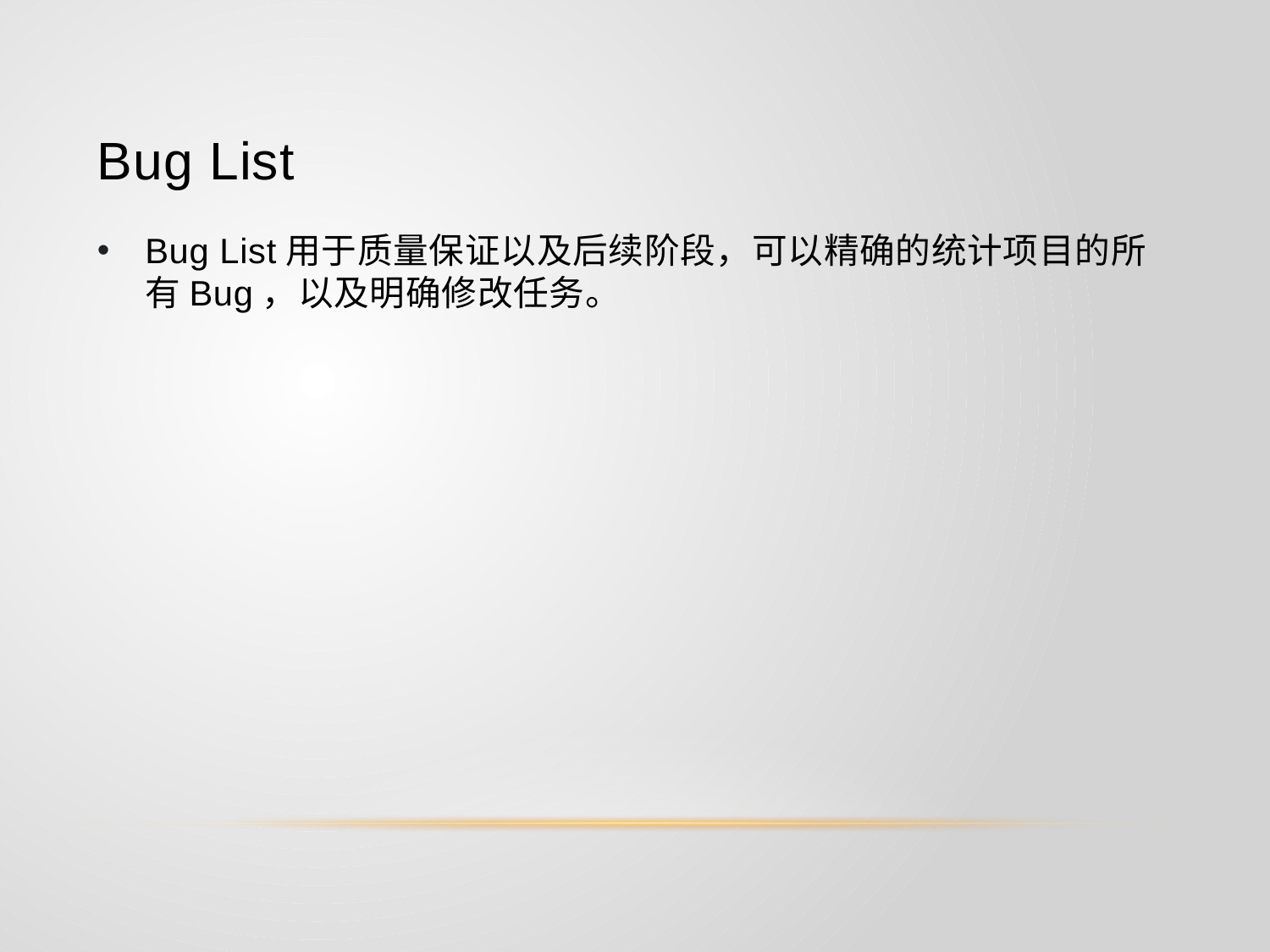

# Bug List
Bug List用于质量保证以及后续阶段，可以精确的统计项目的所有Bug，以及明确修改任务。